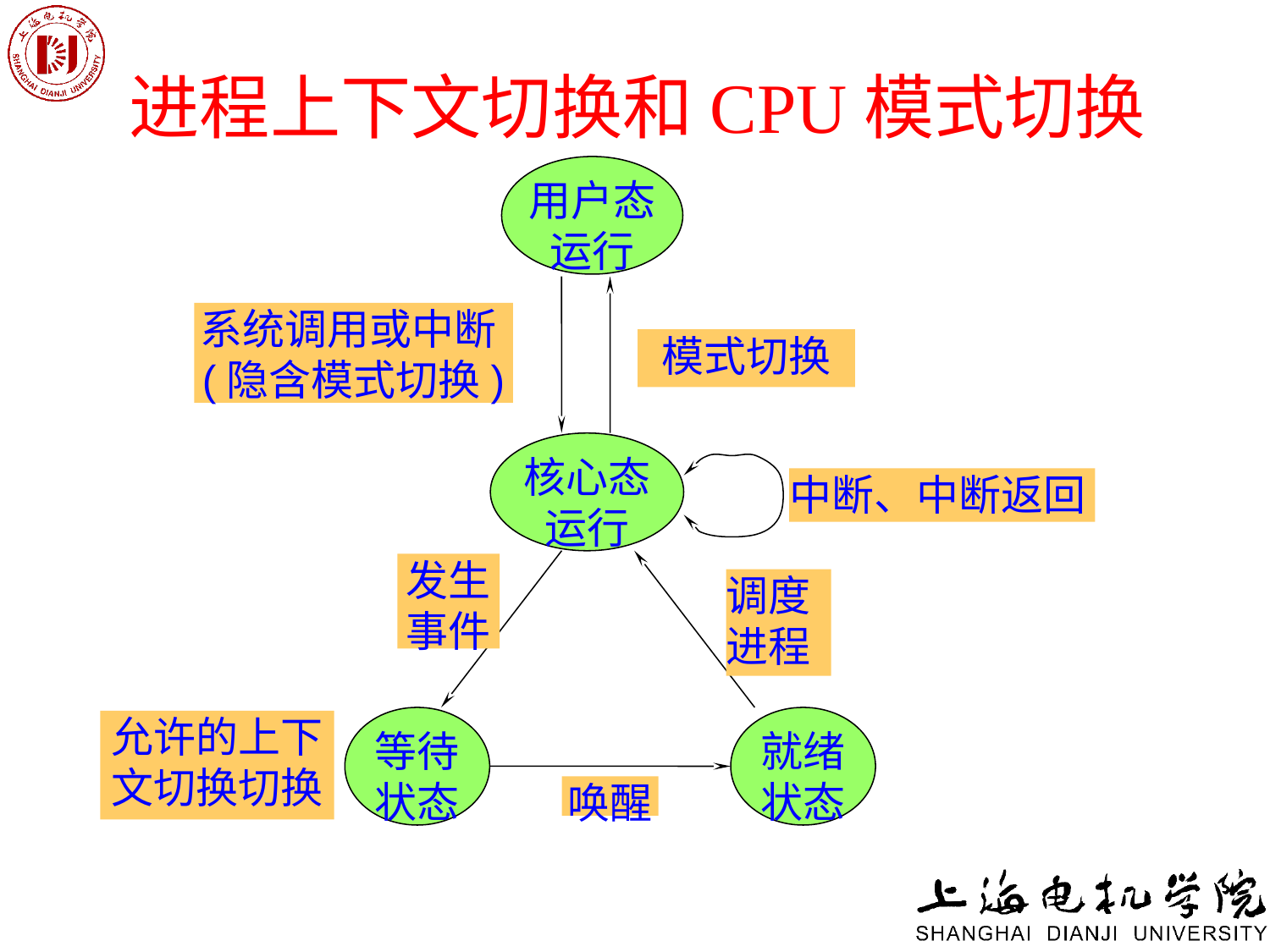

# 进程上下文切换和CPU模式切换
用户态
运行

系统调用或中断(隐含模式切换)
核心态
运行

中断、中断返回

发生
事件
调度
进程
等待
状态
就绪
状态
允许的上下文切换切换

唤醒

模式切换